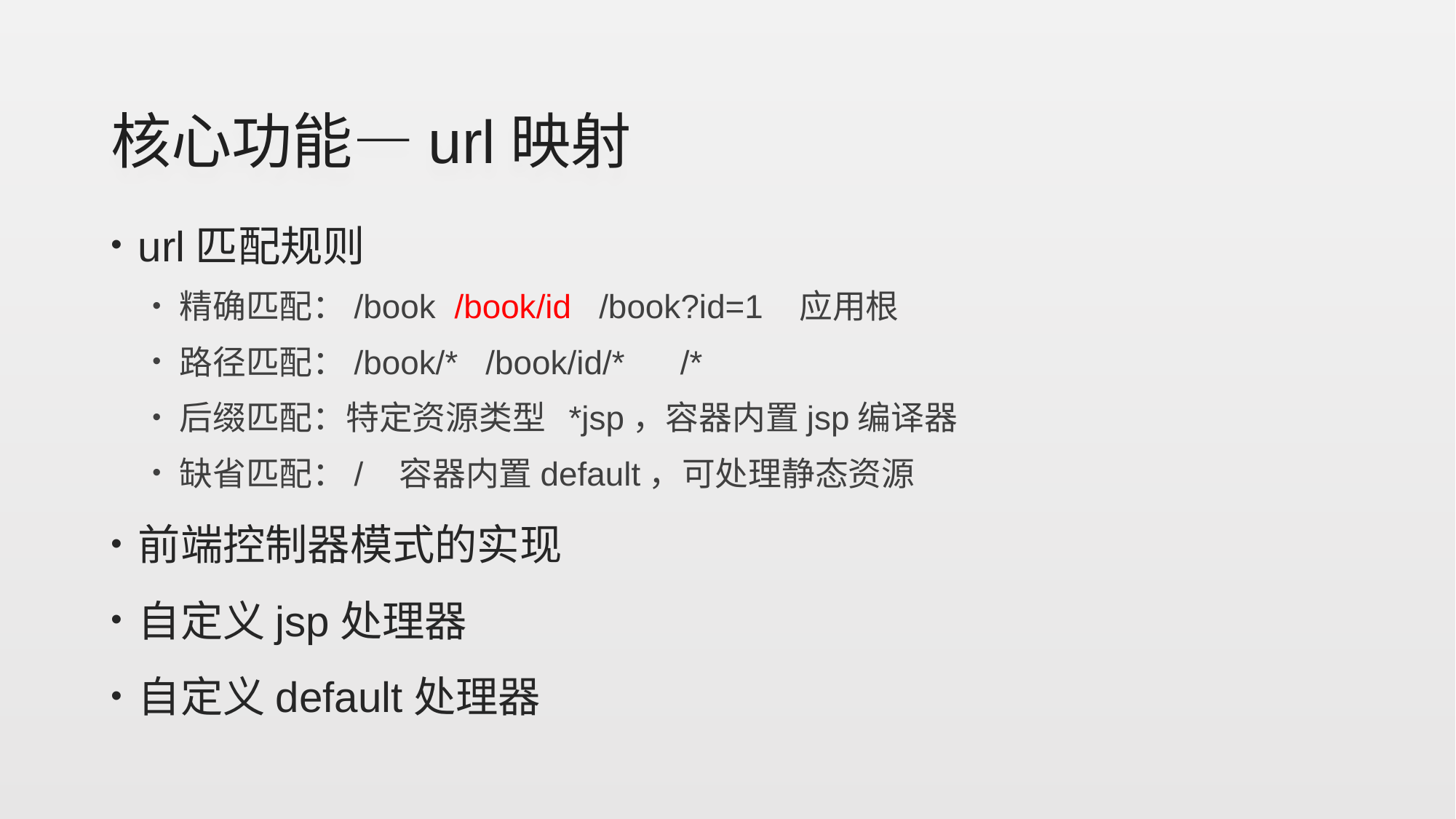

# 核心功能—url映射
url匹配规则
精确匹配：/book  /book/id   /book?id=1   应用根
路径匹配：/book/*   /book/id/*      /*
后缀匹配：特定资源类型  *jsp，容器内置jsp编译器
缺省匹配：/   容器内置default，可处理静态资源
前端控制器模式的实现
自定义jsp处理器
自定义default处理器